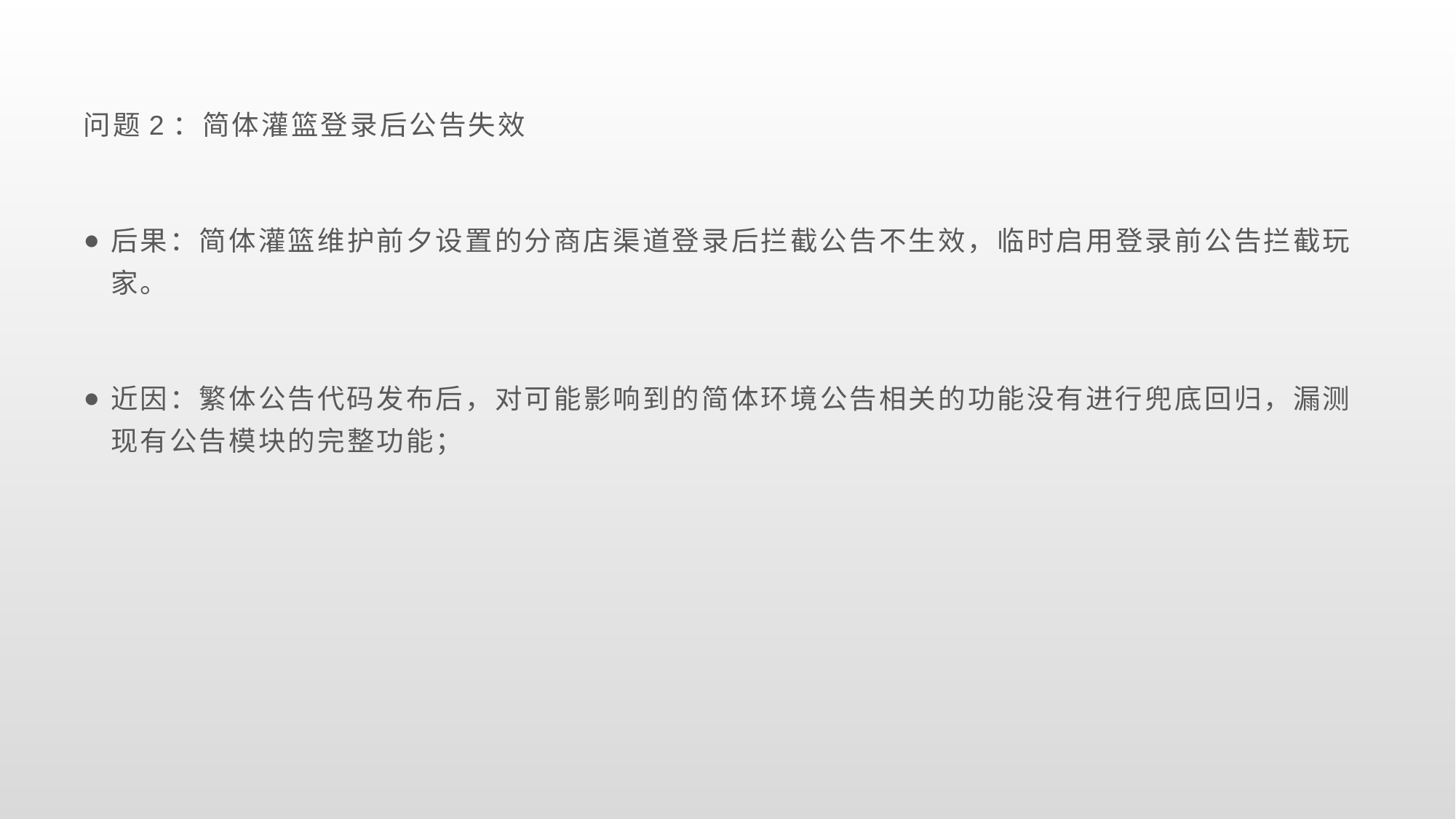

问题2：简体灌篮登录后公告失效

后果：简体灌篮维护前夕设置的分商店渠道登录后拦截公告不生效，临时启用登录前公告拦截玩家。

近因：繁体公告代码发布后，对可能影响到的简体环境公告相关的功能没有进行兜底回归，漏测现有公告模块的完整功能；